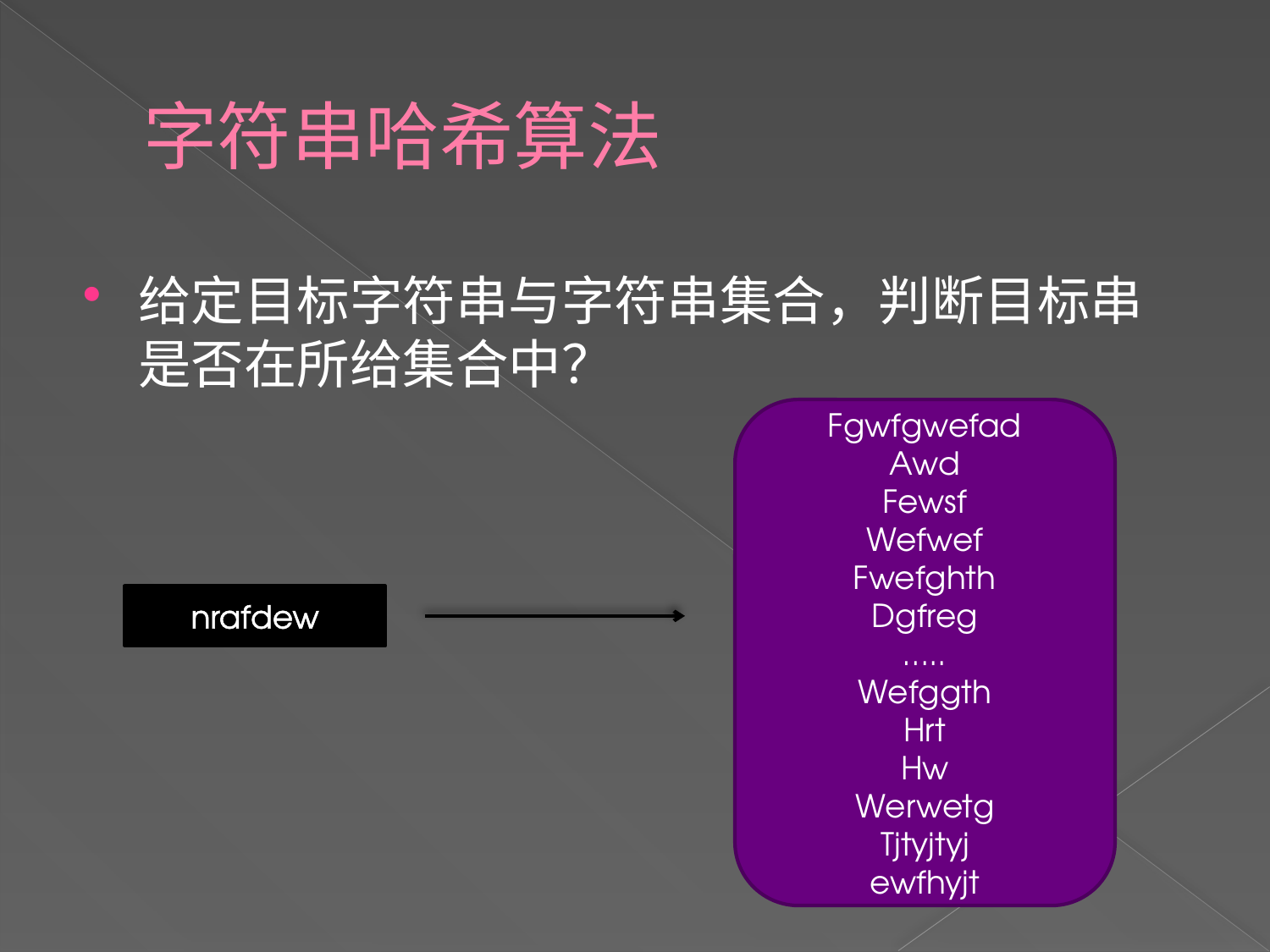

# 字符串哈希算法
给定目标字符串与字符串集合，判断目标串是否在所给集合中？
Fgwfgwefad
Awd
Fewsf
Wefwef
Fwefghth
Dgfreg
…..
Wefggth
Hrt
Hw
Werwetg
Tjtyjtyj
ewfhyjt
nrafdew